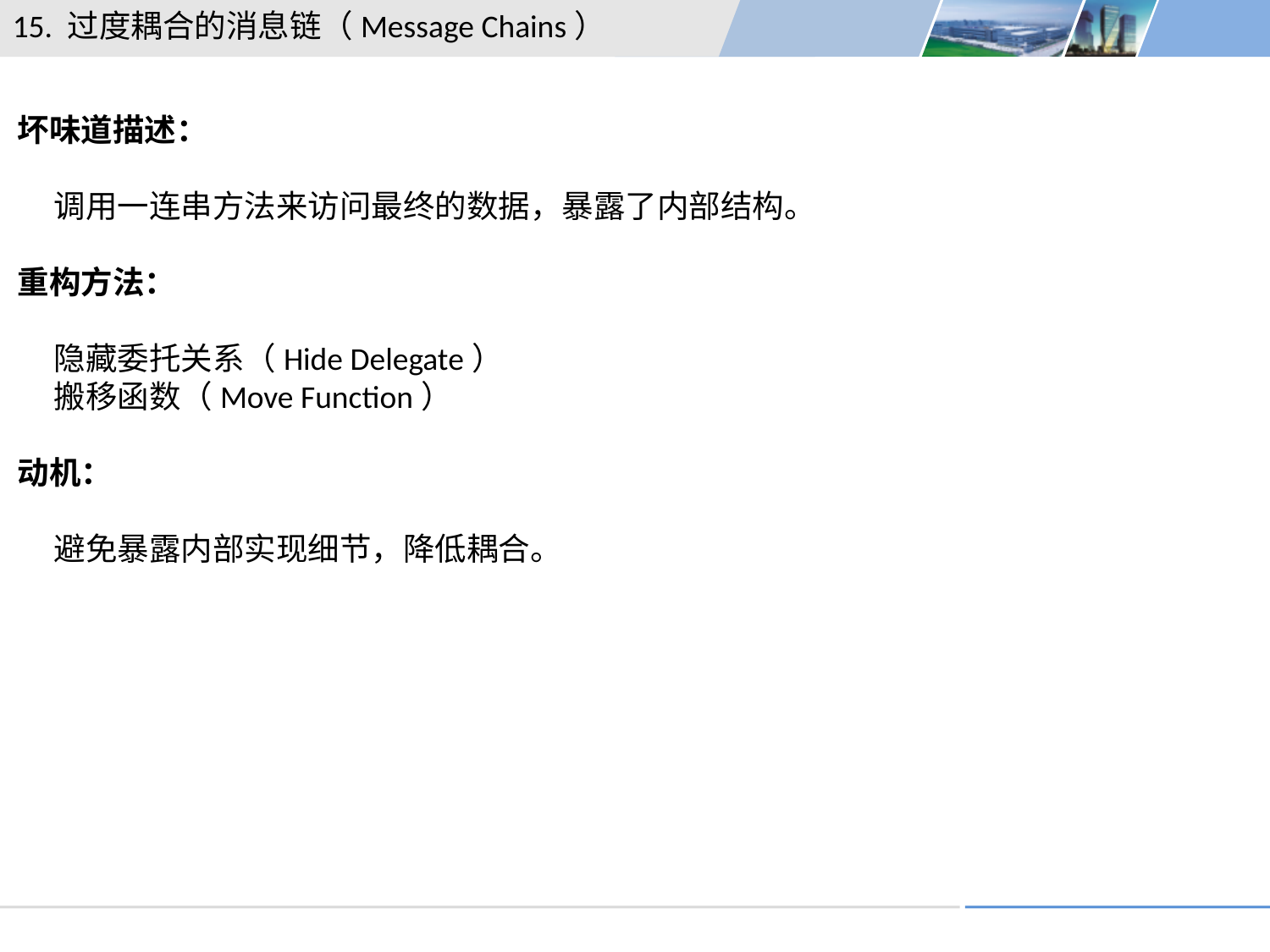

15. 过度耦合的消息链（Message Chains）
坏味道描述：

    调用一连串方法来访问最终的数据，暴露了内部结构。

重构方法：

    隐藏委托关系（Hide Delegate）
    搬移函数（Move Function）

动机：

    避免暴露内部实现细节，降低耦合。